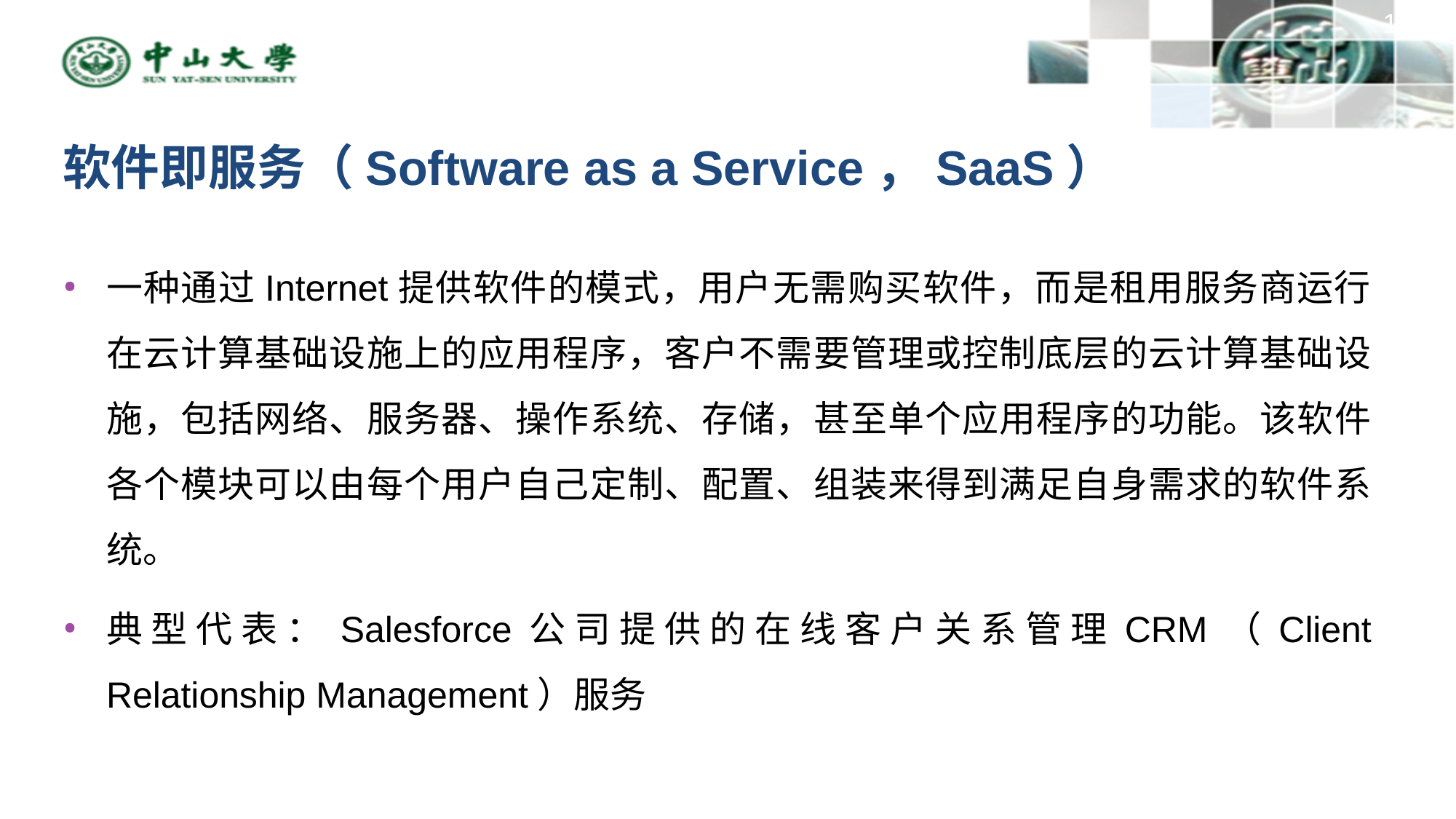

11
# 软件即服务（Software as a Service，SaaS）
一种通过Internet提供软件的模式，用户无需购买软件，而是租用服务商运行在云计算基础设施上的应用程序，客户不需要管理或控制底层的云计算基础设施，包括网络、服务器、操作系统、存储，甚至单个应用程序的功能。该软件各个模块可以由每个用户自己定制、配置、组装来得到满足自身需求的软件系统。
典型代表：Salesforce公司提供的在线客户关系管理CRM（Client Relationship Management）服务